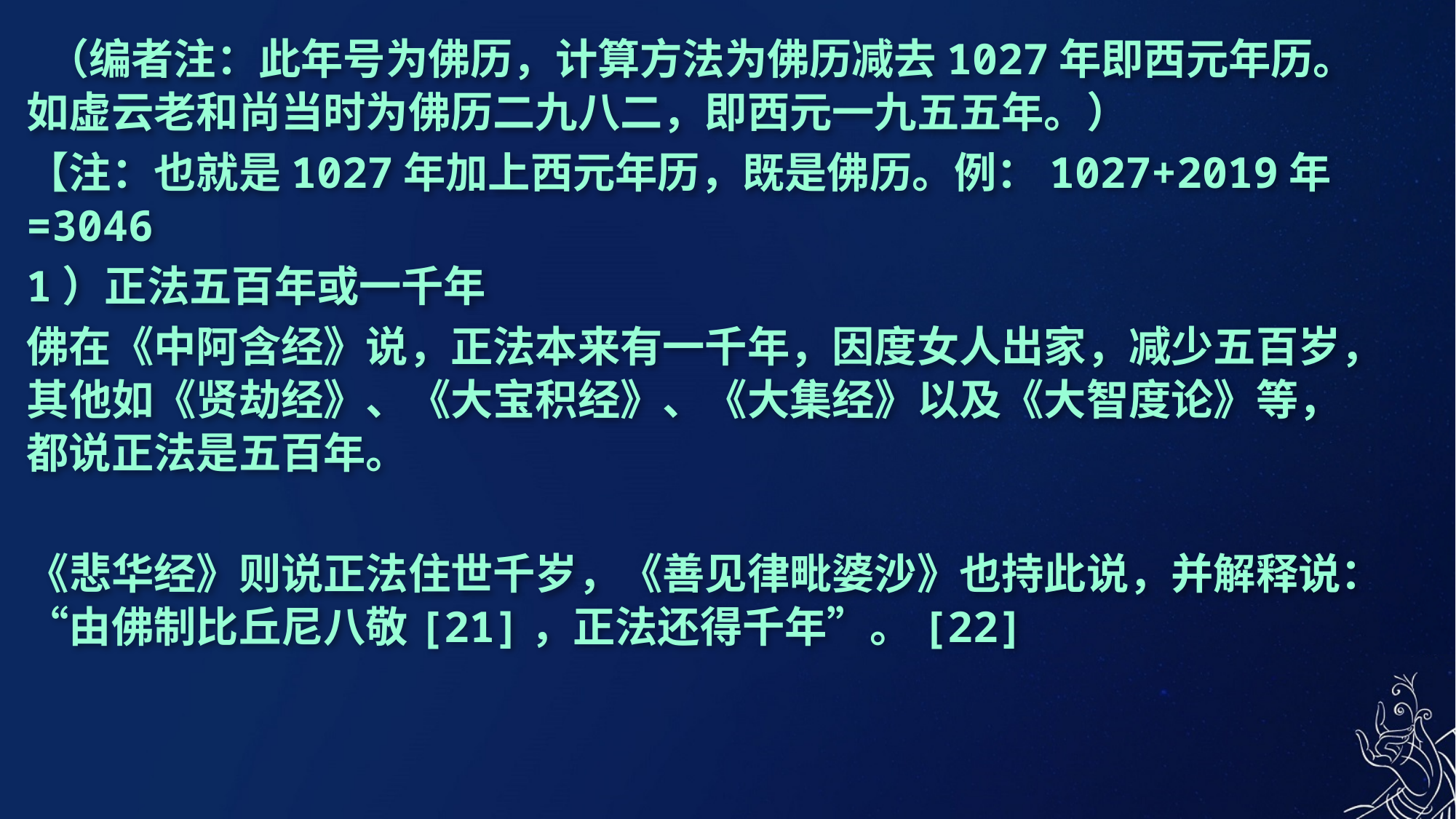

（编者注：此年号为佛历，计算方法为佛历减去1027年即西元年历。如虚云老和尚当时为佛历二九八二，即西元一九五五年。）
【注：也就是1027年加上西元年历，既是佛历。例：1027+2019年=3046
1）正法五百年或一千年
佛在《中阿含经》说，正法本来有一千年，因度女人出家，减少五百岁，其他如《贤劫经》、《大宝积经》、《大集经》以及《大智度论》等，都说正法是五百年。

《悲华经》则说正法住世千岁，《善见律毗婆沙》也持此说，并解释说：“由佛制比丘尼八敬[21]，正法还得千年”。[22]